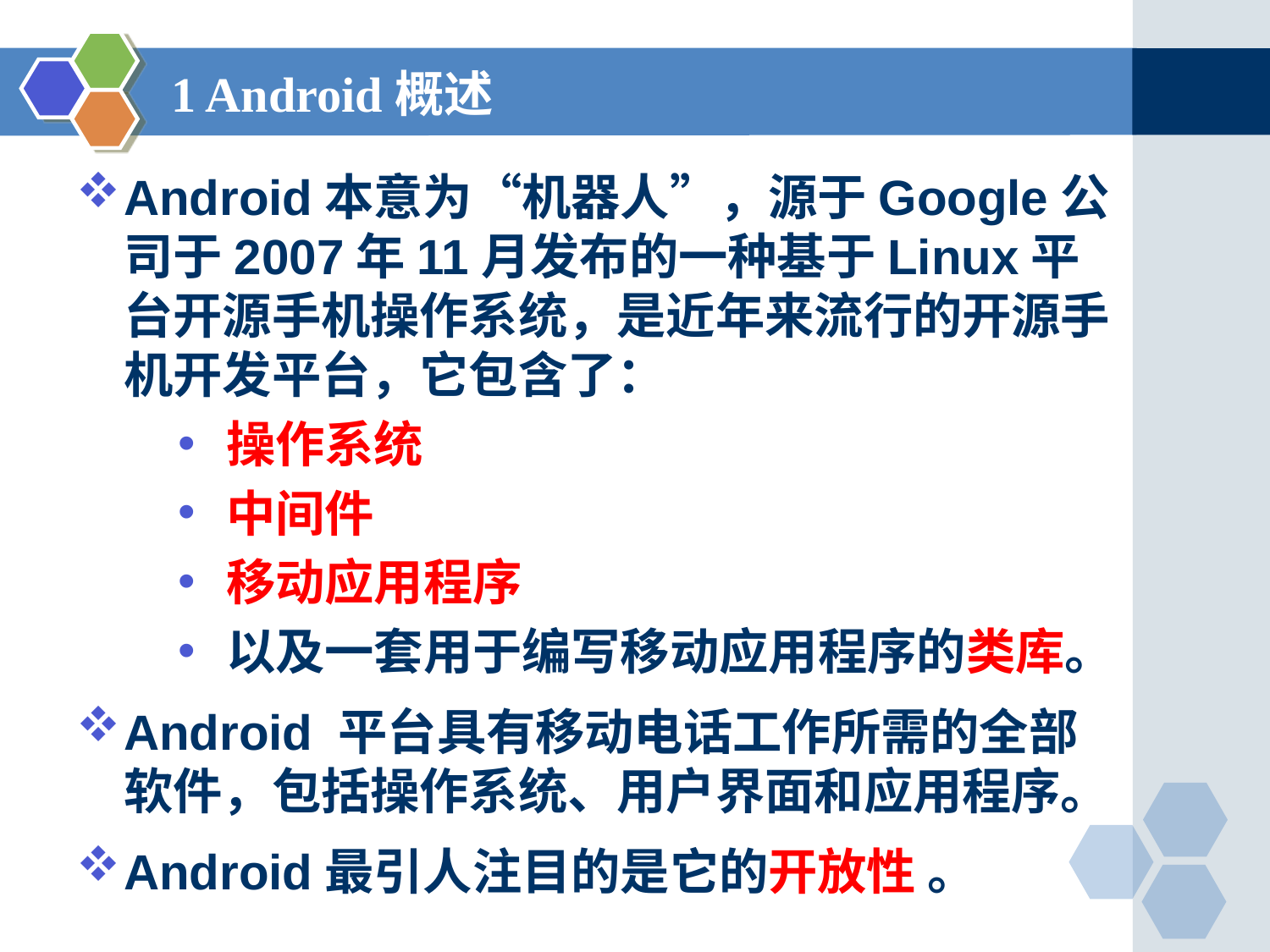

# 1 Android概述
Android本意为“机器人”，源于Google公司于2007年11月发布的一种基于Linux平台开源手机操作系统，是近年来流行的开源手机开发平台，它包含了：
操作系统
中间件
移动应用程序
以及一套用于编写移动应用程序的类库。
Android 平台具有移动电话工作所需的全部软件，包括操作系统、用户界面和应用程序。
Android最引人注目的是它的开放性 。